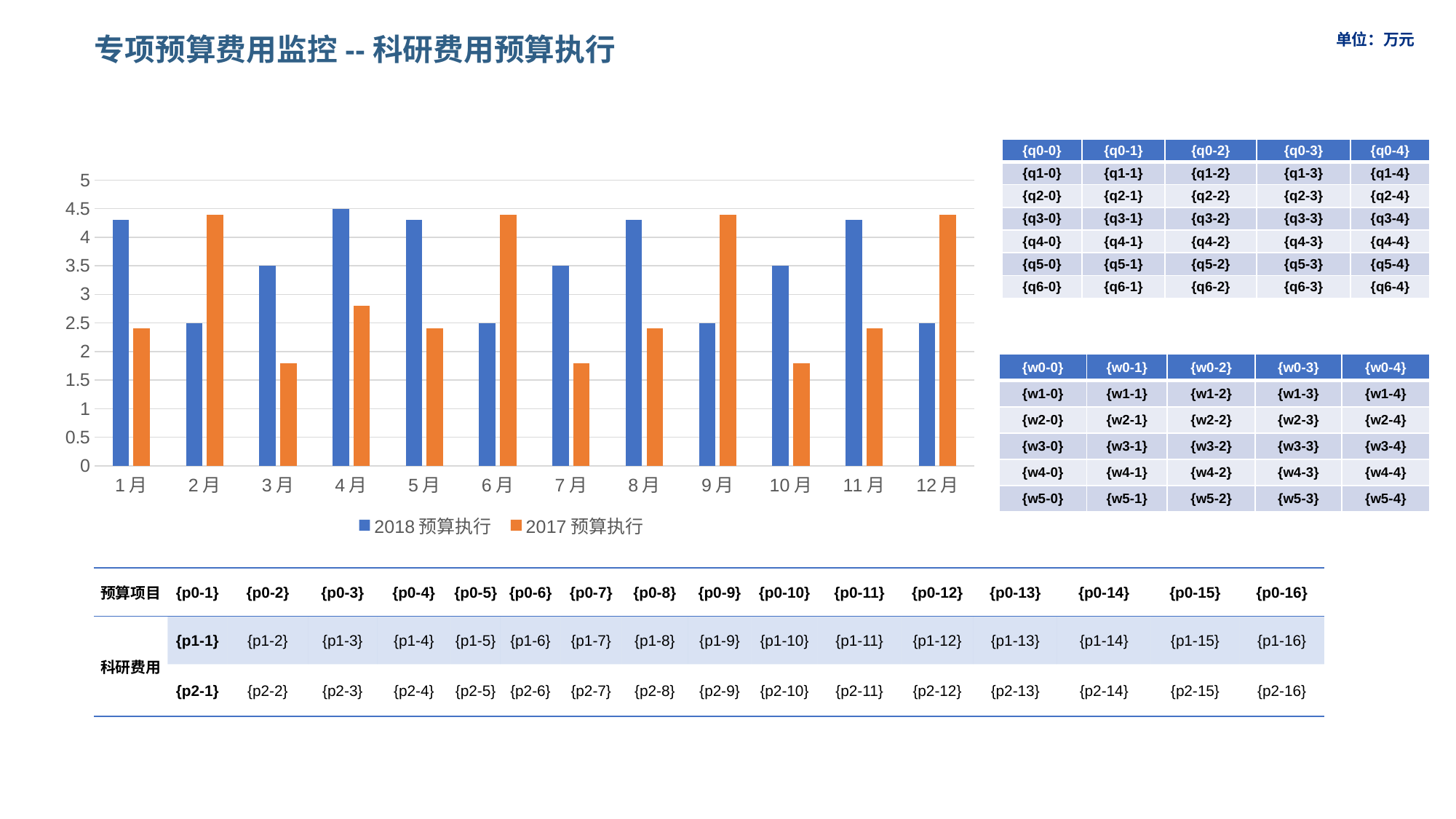

# 专项预算费用监控--科研费用预算执行
单位：万元
| {q0-0} | {q0-1} | {q0-2} | {q0-3} | {q0-4} |
| --- | --- | --- | --- | --- |
| {q1-0} | {q1-1} | {q1-2} | {q1-3} | {q1-4} |
| {q2-0} | {q2-1} | {q2-2} | {q2-3} | {q2-4} |
| {q3-0} | {q3-1} | {q3-2} | {q3-3} | {q3-4} |
| {q4-0} | {q4-1} | {q4-2} | {q4-3} | {q4-4} |
| {q5-0} | {q5-1} | {q5-2} | {q5-3} | {q5-4} |
| {q6-0} | {q6-1} | {q6-2} | {q6-3} | {q6-4} |

### Chart

| Category | 2018预算执行 | 2017预算执行 |
|---|---|---|
| 1月 | 4.3 | 2.4 |
| 2月 | 2.5 | 4.4 |
| 3月 | 3.5 | 1.8 |
| 4月 | 4.5 | 2.8 |
| 5月 | 4.3 | 2.4 |
| 6月 | 2.5 | 4.4 |
| 7月 | 3.5 | 1.8 |
| 8月 | 4.3 | 2.4 |
| 9月 | 2.5 | 4.4 |
| 10月 | 3.5 | 1.8 |
| 11月 | 4.3 | 2.4 |
| 12月 | 2.5 | 4.4 |
| {w0-0} | {w0-1} | {w0-2} | {w0-3} | {w0-4} |
| --- | --- | --- | --- | --- |
| {w1-0} | {w1-1} | {w1-2} | {w1-3} | {w1-4} |
| {w2-0} | {w2-1} | {w2-2} | {w2-3} | {w2-4} |
| {w3-0} | {w3-1} | {w3-2} | {w3-3} | {w3-4} |
| {w4-0} | {w4-1} | {w4-2} | {w4-3} | {w4-4} |
| {w5-0} | {w5-1} | {w5-2} | {w5-3} | {w5-4} |
| 预算项目 | {p0-1} | {p0-2} | {p0-3} | {p0-4} | {p0-5} | {p0-6} | {p0-7} | {p0-8} | {p0-9} | {p0-10} | {p0-11} | {p0-12} | {p0-13} | {p0-14} | {p0-15} | {p0-16} |
| --- | --- | --- | --- | --- | --- | --- | --- | --- | --- | --- | --- | --- | --- | --- | --- | --- |
| 科研费用 | {p1-1} | {p1-2} | {p1-3} | {p1-4} | {p1-5} | {p1-6} | {p1-7} | {p1-8} | {p1-9} | {p1-10} | {p1-11} | {p1-12} | {p1-13} | {p1-14} | {p1-15} | {p1-16} |
|  | {p2-1} | {p2-2} | {p2-3} | {p2-4} | {p2-5} | {p2-6} | {p2-7} | {p2-8} | {p2-9} | {p2-10} | {p2-11} | {p2-12} | {p2-13} | {p2-14} | {p2-15} | {p2-16} |